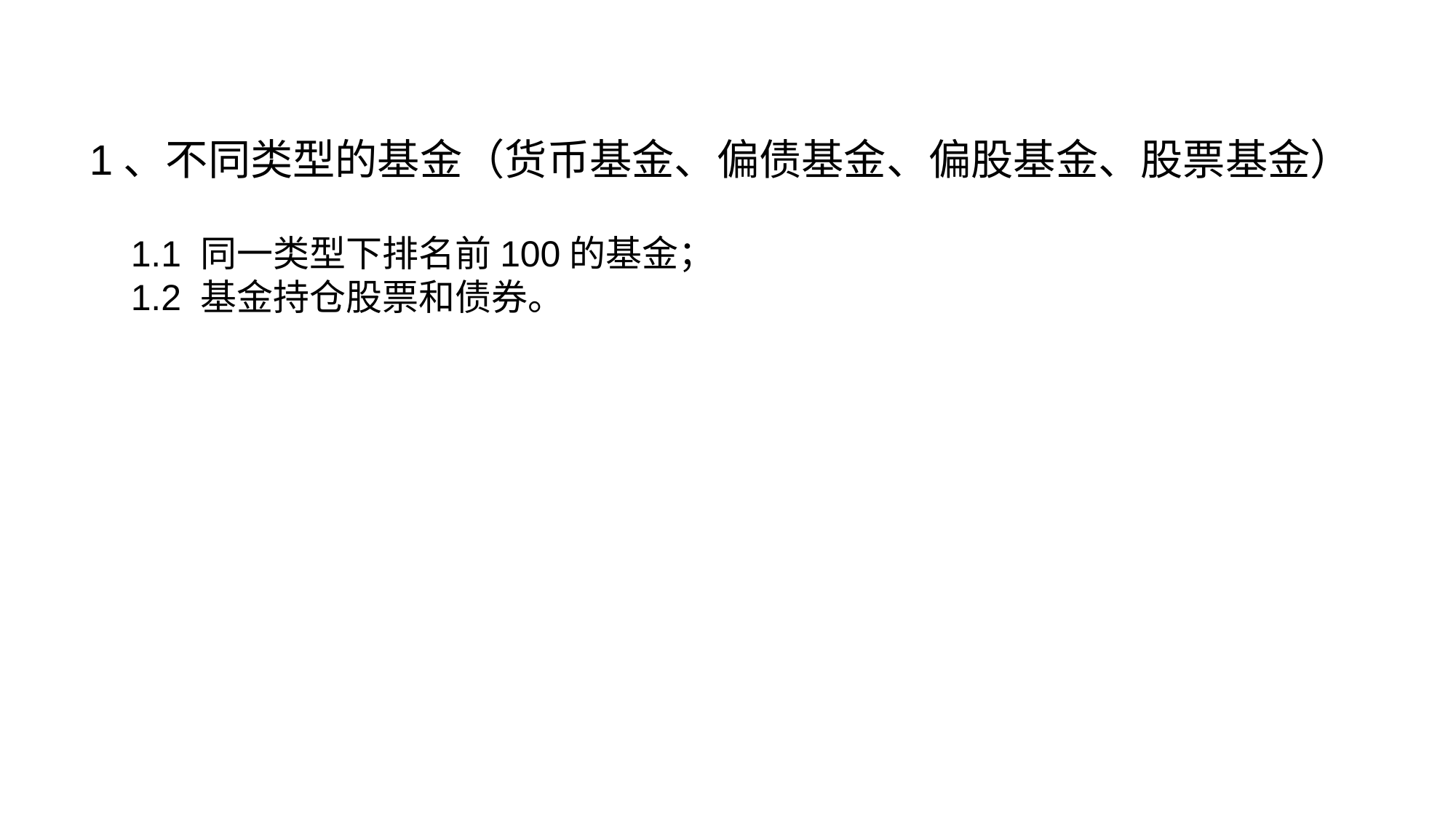

1、不同类型的基金（货币基金、偏债基金、偏股基金、股票基金）
1.1 同一类型下排名前100的基金；
1.2 基金持仓股票和债券。